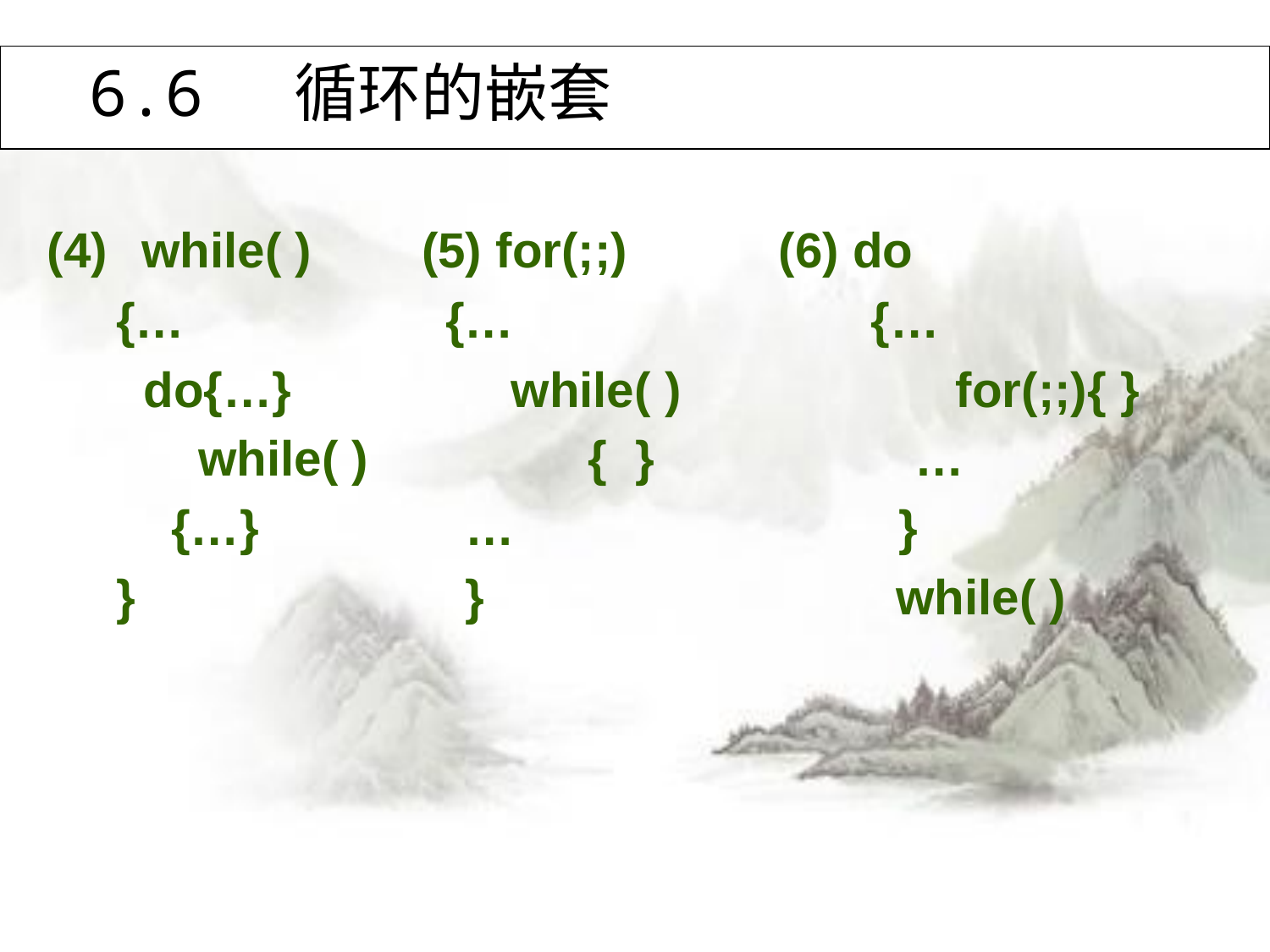

# 6.6  循环的嵌套

(4) while( )        (5) for(;;)           (6) do
     {…                   {…                          {…
       do{…}                while( )                    for(;;){ }
           while( )                {  }                   …
         {…}               …                            }
     }                        }                              while( )